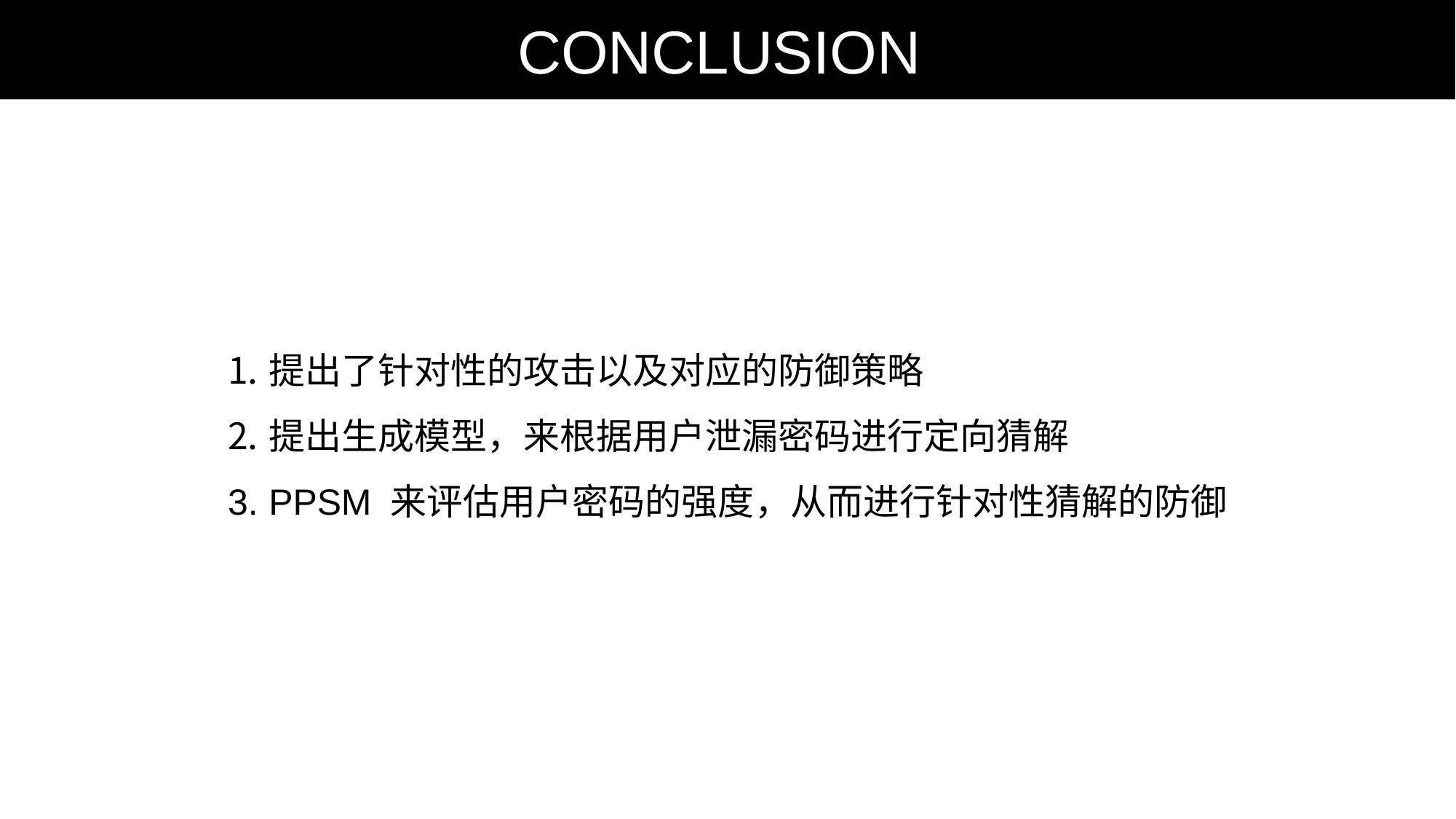

CONCLUSION
提出了针对性的攻击以及对应的防御策略
提出生成模型，来根据用户泄漏密码进行定向猜解
PPSM 来评估用户密码的强度，从而进行针对性猜解的防御